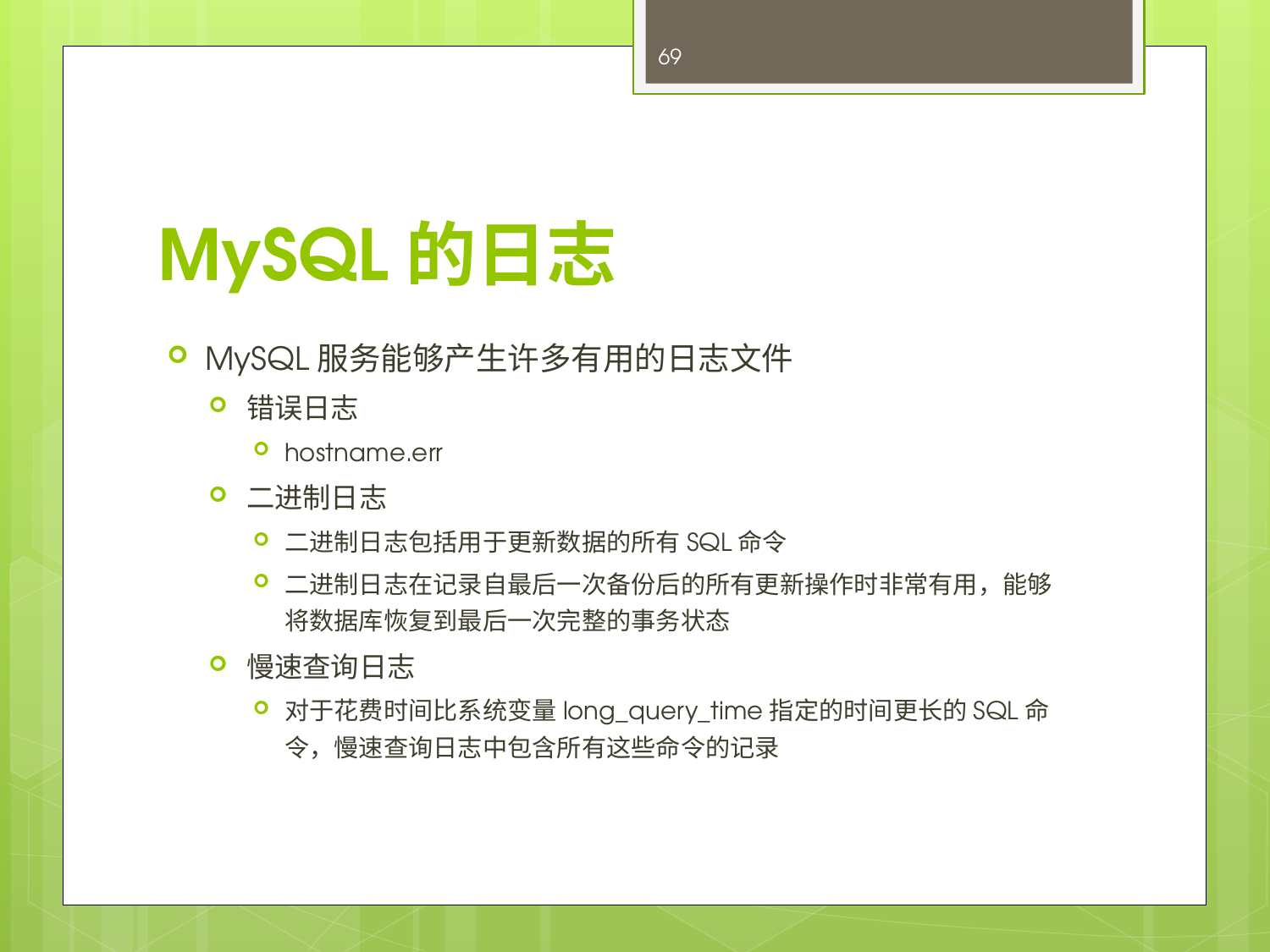

69
# MySQL的日志
MySQL服务能够产生许多有用的日志文件
错误日志
hostname.err
二进制日志
二进制日志包括用于更新数据的所有SQL命令
二进制日志在记录自最后一次备份后的所有更新操作时非常有用，能够将数据库恢复到最后一次完整的事务状态
慢速查询日志
对于花费时间比系统变量long_query_time指定的时间更长的SQL命令，慢速查询日志中包含所有这些命令的记录